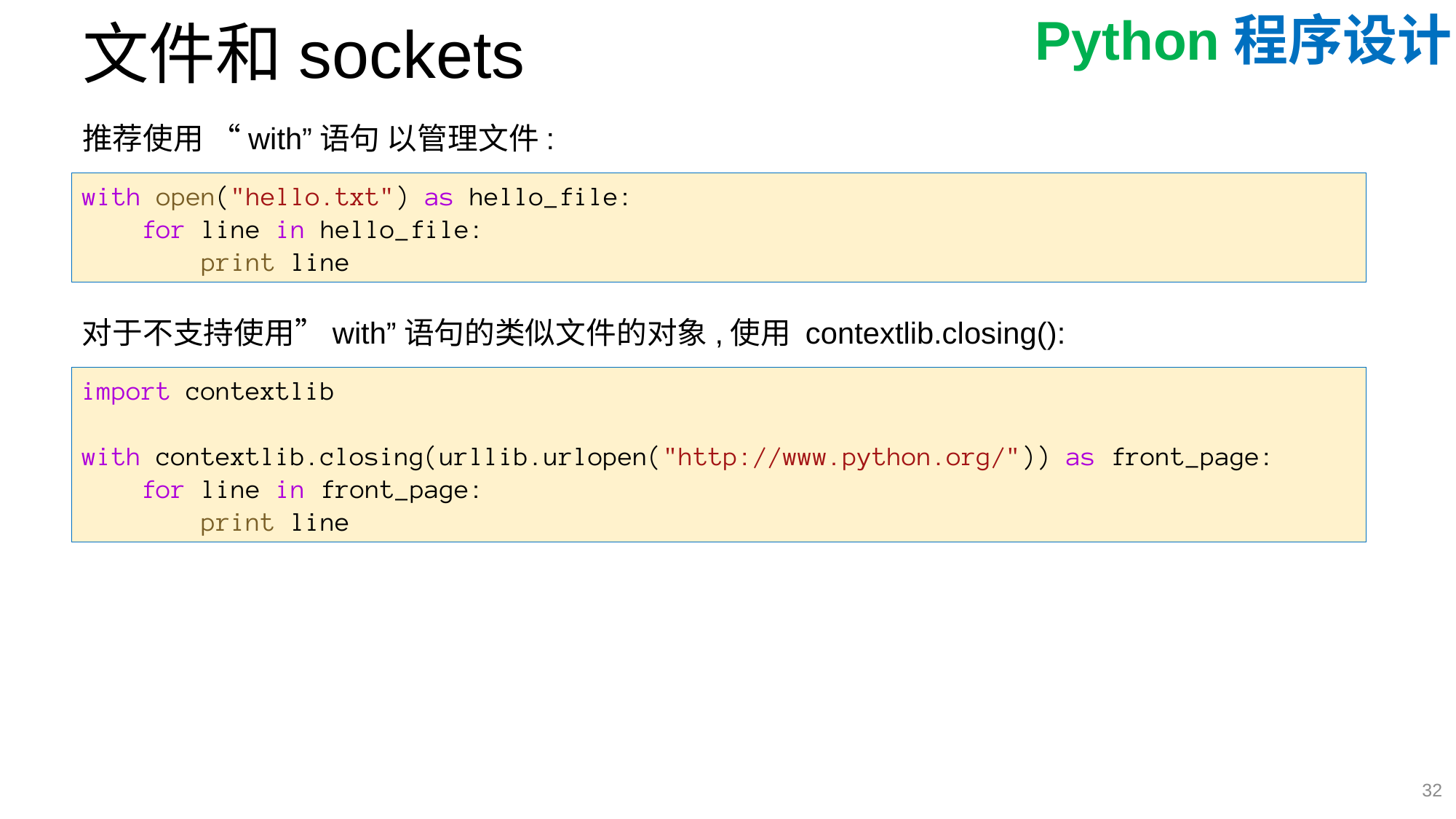

# 文件和sockets
推荐使用 “with”语句 以管理文件:
with open("hello.txt") as hello_file:
    for line in hello_file:
        print line
对于不支持使用”with”语句的类似文件的对象,使用 contextlib.closing():
import contextlib
with contextlib.closing(urllib.urlopen("http://www.python.org/")) as front_page:
    for line in front_page:
        print line
32